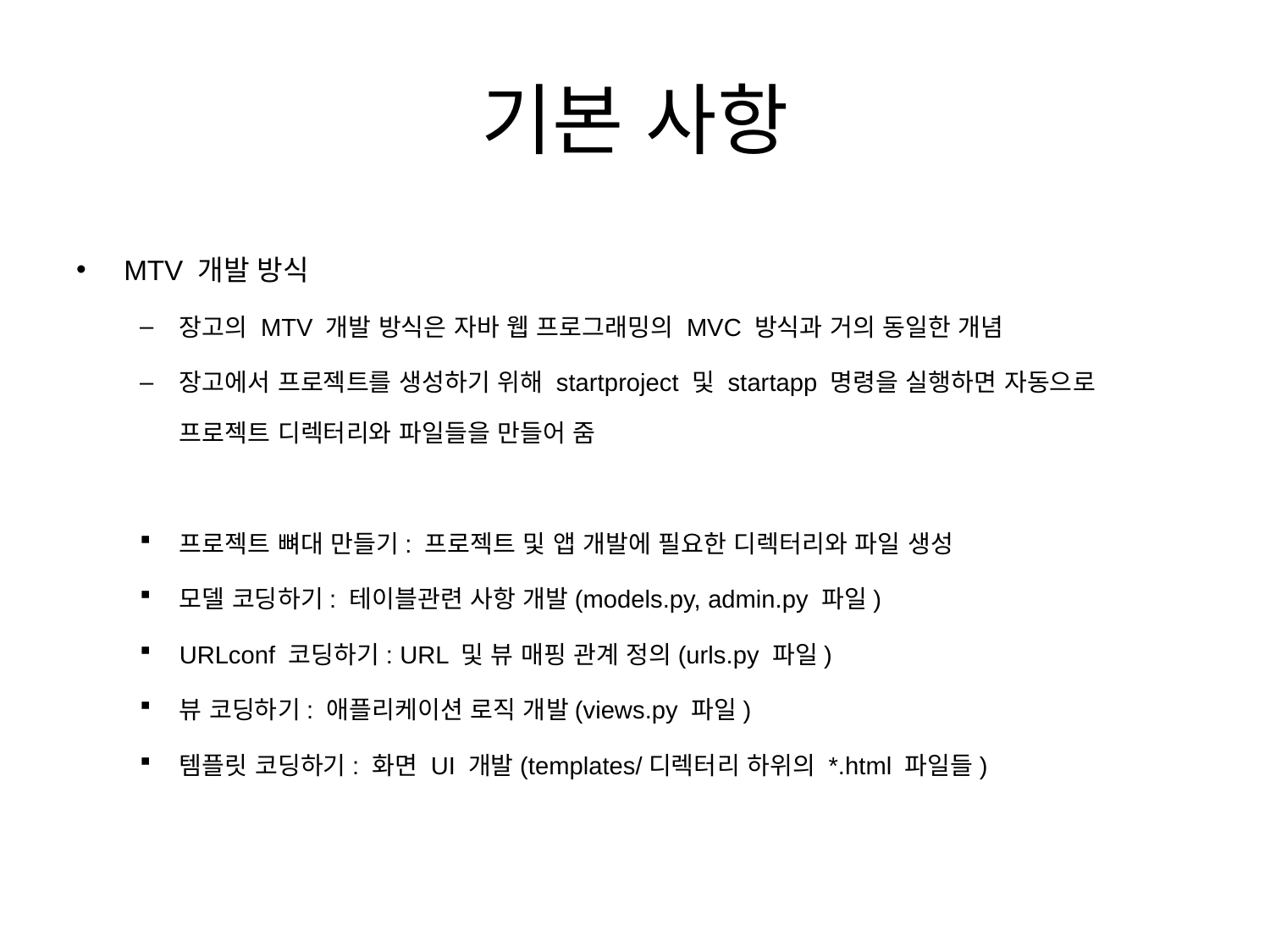

# 기본 사항
MTV 개발 방식
장고의 MTV 개발 방식은 자바 웹 프로그래밍의 MVC 방식과 거의 동일한 개념
장고에서 프로젝트를 생성하기 위해 startproject 및 startapp 명령을 실행하면 자동으로 프로젝트 디렉터리와 파일들을 만들어 줌

프로젝트 뼈대 만들기: 프로젝트 및 앱 개발에 필요한 디렉터리와 파일 생성
모델 코딩하기: 테이블관련 사항 개발(models.py, admin.py 파일)
URLconf 코딩하기: URL 및 뷰 매핑 관계 정의(urls.py 파일)
뷰 코딩하기: 애플리케이션 로직 개발(views.py 파일)
템플릿 코딩하기: 화면 UI 개발(templates/디렉터리 하위의 *.html 파일들)